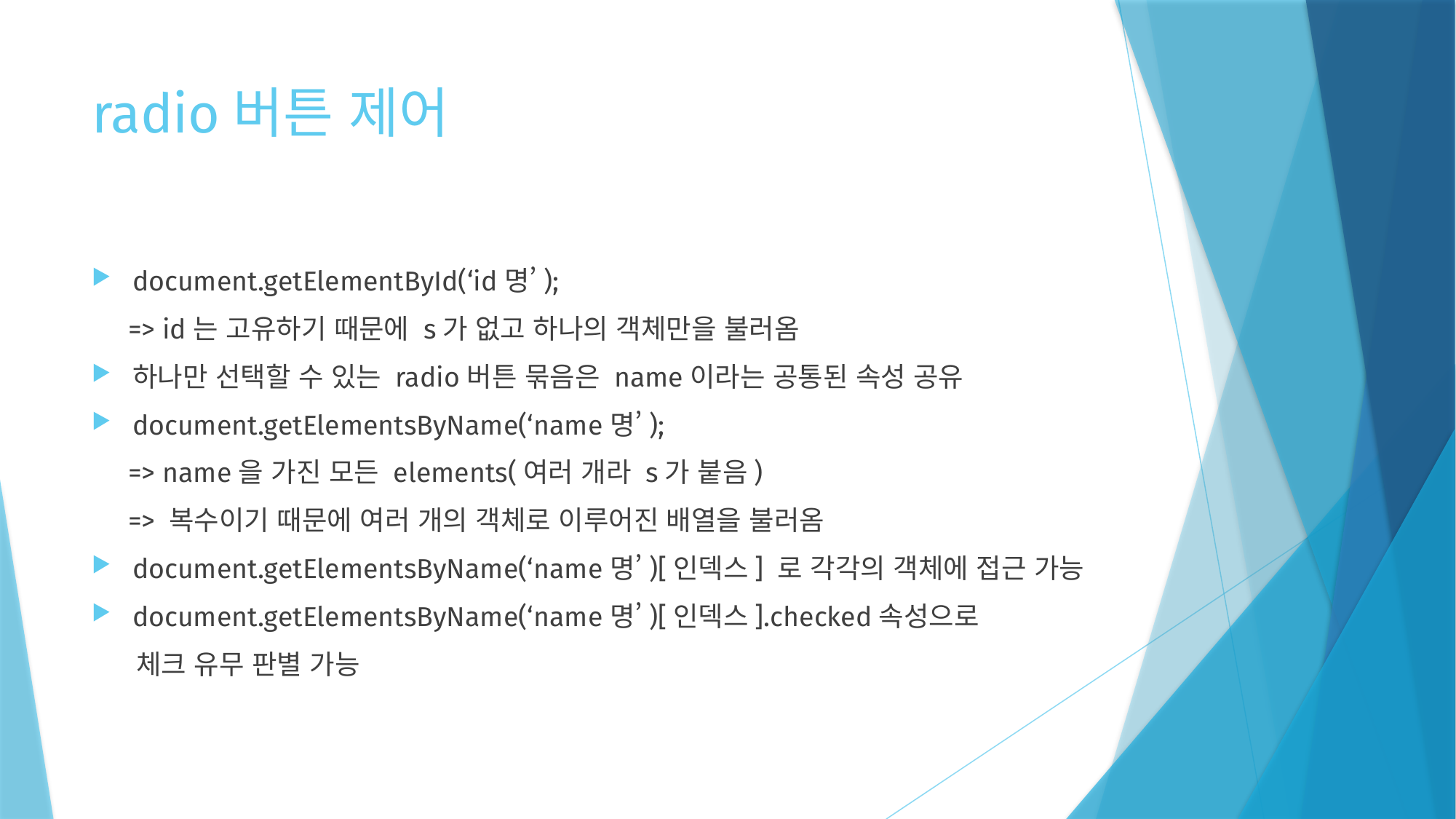

# radio버튼 제어
document.getElementById(‘id명’);
     => id는 고유하기 때문에 s가 없고 하나의 객체만을 불러옴
하나만 선택할 수 있는 radio버튼 묶음은 name이라는 공통된 속성 공유
document.getElementsByName(‘name명’);
     => name을 가진 모든 elements(여러 개라 s가 붙음)
     => 복수이기 때문에 여러 개의 객체로 이루어진 배열을 불러옴
document.getElementsByName(‘name명’)[인덱스] 로 각각의 객체에 접근 가능
document.getElementsByName(‘name명’)[인덱스].checked속성으로
     체크 유무 판별 가능